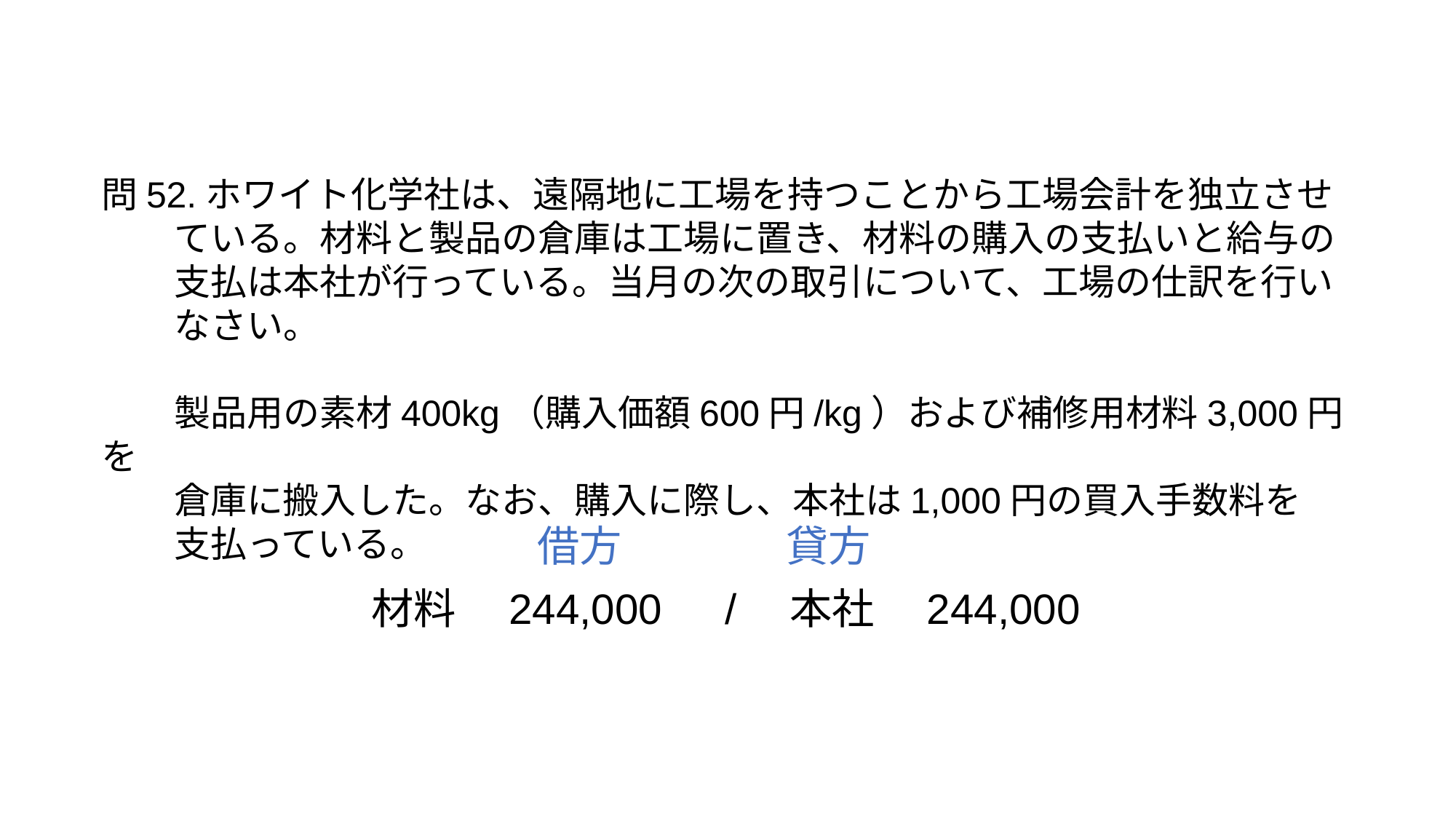

問52.ホワイト化学社は、遠隔地に工場を持つことから工場会計を独立させ
　　ている。材料と製品の倉庫は工場に置き、材料の購入の支払いと給与の
　　支払は本社が行っている。当月の次の取引について、工場の仕訳を行い
　　なさい。

　　製品用の素材400kg（購入価額600円/kg）および補修用材料3,000円を
　　倉庫に搬入した。なお、購入に際し、本社は1,000円の買入手数料を
　　支払っている。
借方
貸方
材料　244,000　/　本社　244,000